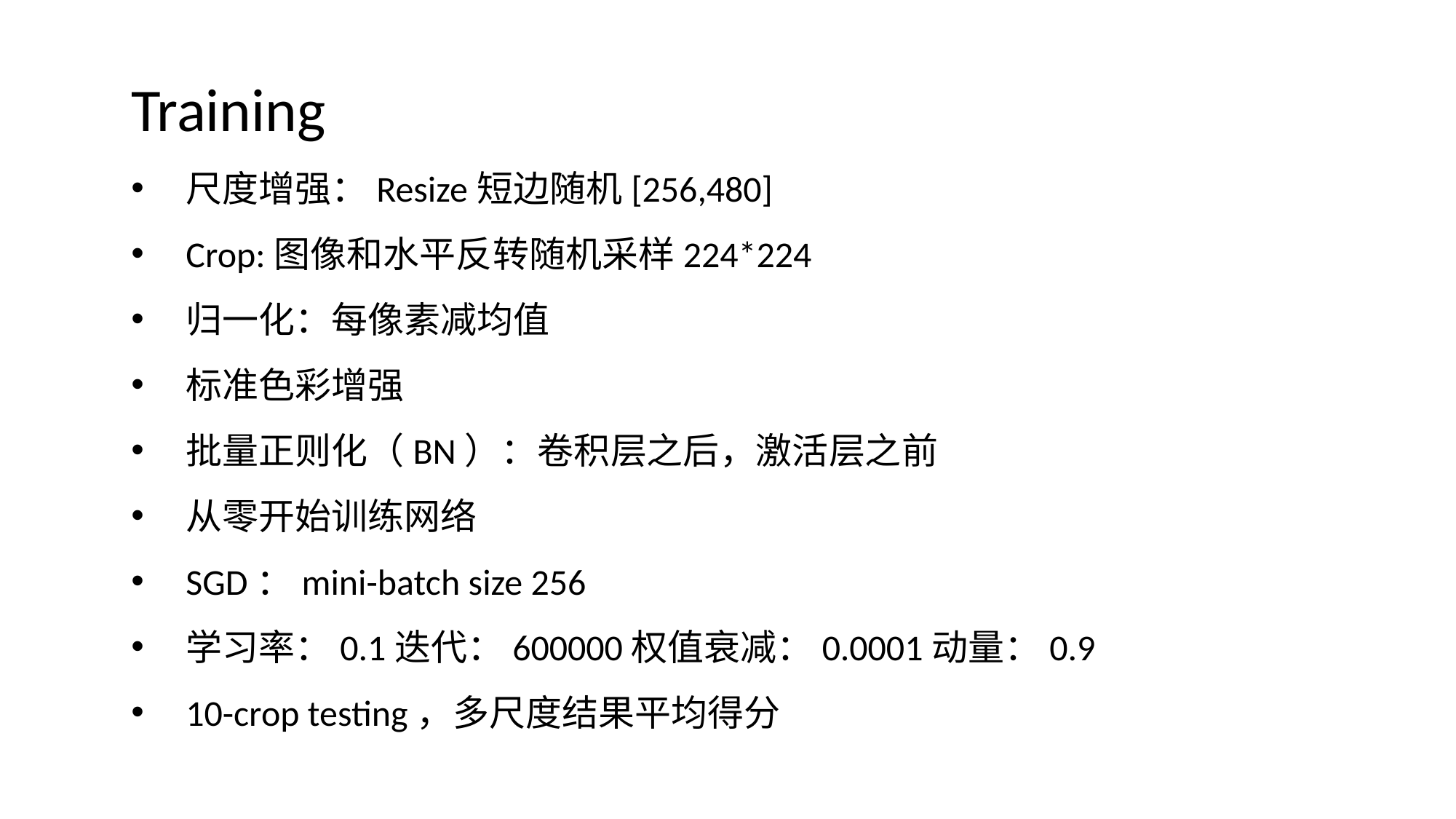

Training
尺度增强：Resize短边随机[256,480]
Crop:图像和水平反转随机采样224*224
归一化：每像素减均值
标准色彩增强
批量正则化（BN）：卷积层之后，激活层之前
从零开始训练网络
SGD：mini-batch size 256
学习率：0.1迭代：600000权值衰减：0.0001动量：0.9
10-crop testing，多尺度结果平均得分